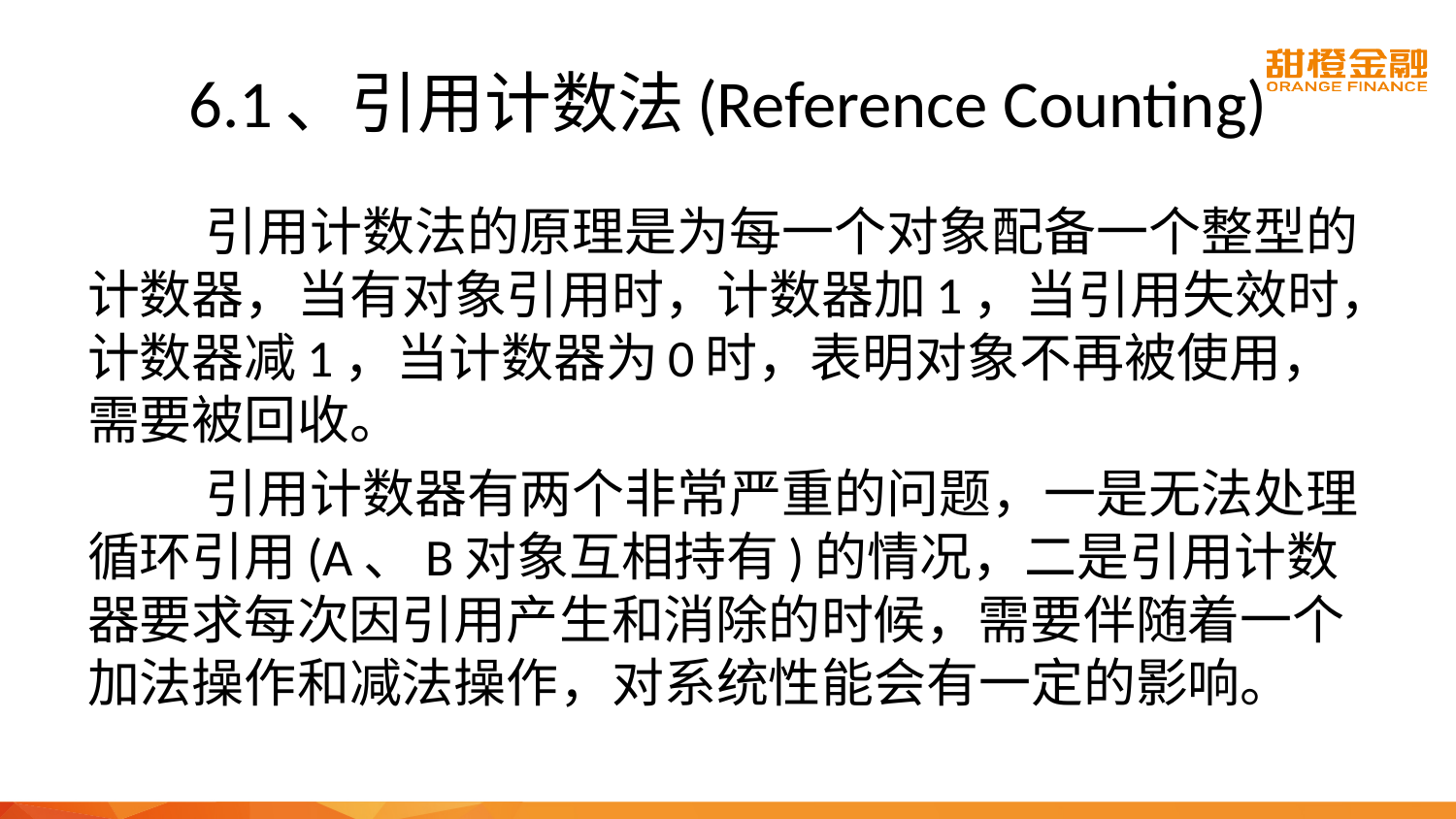

# 6.1、引用计数法(Reference Counting)
	引用计数法的原理是为每一个对象配备一个整型的计数器，当有对象引用时，计数器加1，当引用失效时，计数器减1，当计数器为0时，表明对象不再被使用，需要被回收。
	引用计数器有两个非常严重的问题，一是无法处理循环引用(A、B对象互相持有)的情况，二是引用计数器要求每次因引用产生和消除的时候，需要伴随着一个加法操作和减法操作，对系统性能会有一定的影响。